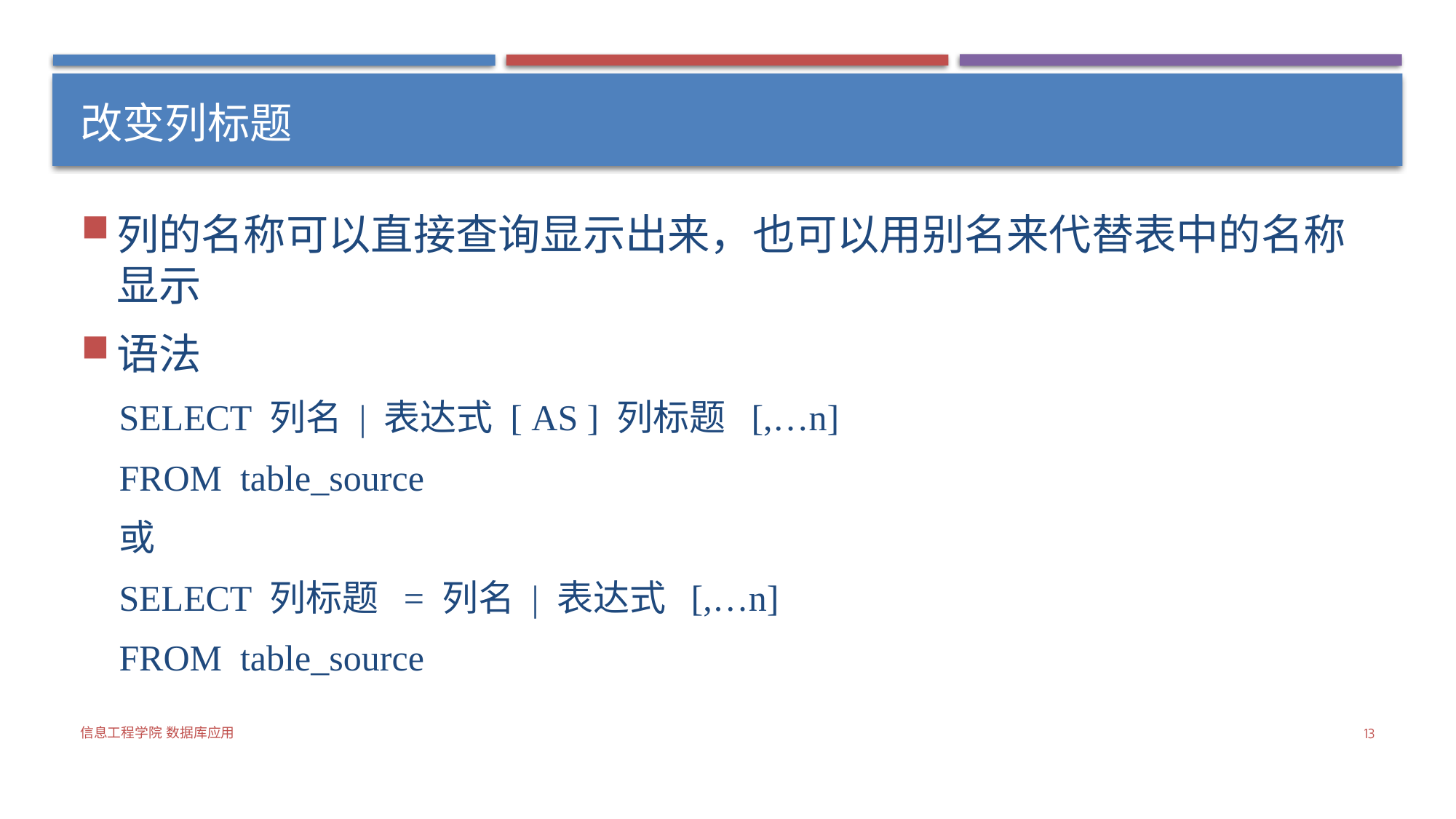

# 改变列标题
列的名称可以直接查询显示出来，也可以用别名来代替表中的名称显示
语法
SELECT 列名 | 表达式 [ AS ] 列标题  [,…n]
FROM  table_source
或
SELECT 列标题  = 列名 | 表达式  [,…n]
FROM  table_source
信息工程学院 数据库应用
13